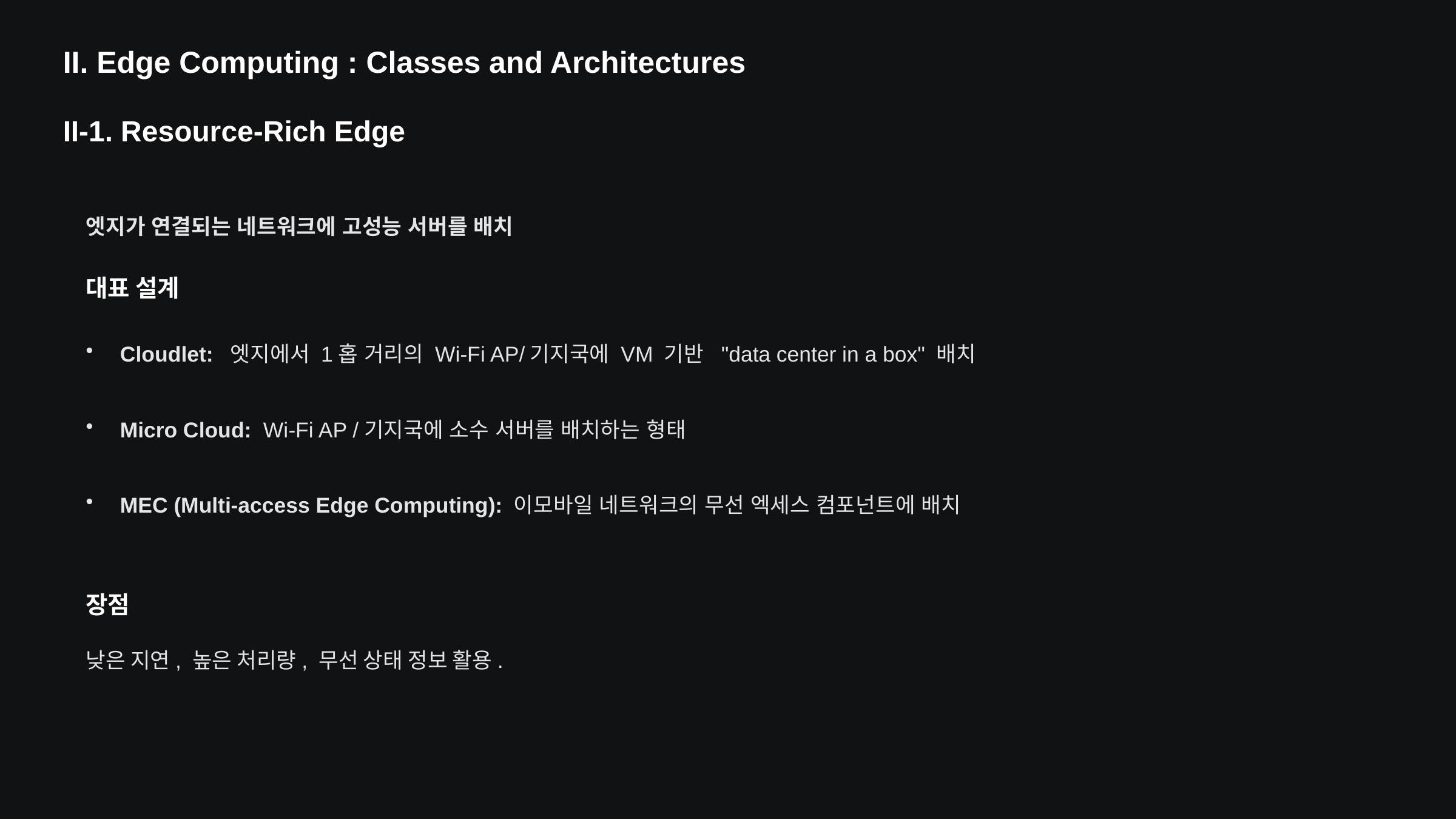

II. Edge Computing : Classes and Architectures
II-1. Resource-Rich Edge
엣지가 연결되는 네트워크에 고성능 서버를 배치
대표 설계
Cloudlet:  엣지에서 1홉 거리의 Wi-Fi AP/기지국에 VM 기반  "data center in a box" 배치
Micro Cloud:  Wi-Fi AP /기지국에 소수 서버를 배치하는 형태
MEC (Multi-access Edge Computing): 이모바일 네트워크의 무선 엑세스 컴포넌트에 배치
장점
낮은 지연, 높은 처리량, 무선 상태 정보 활용.